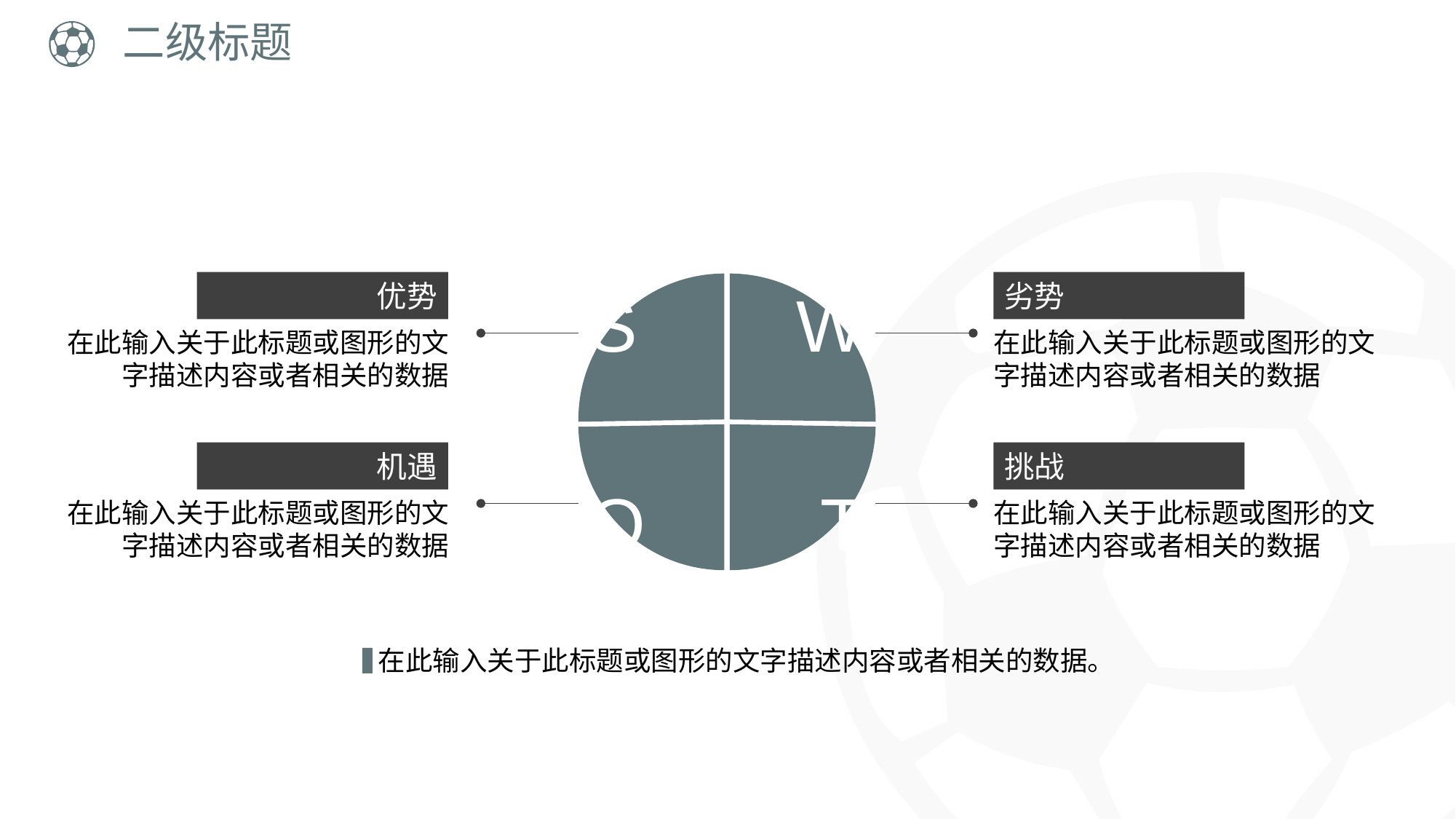

# 二级标题
优势
劣势
S
W
O
T
在此输入关于此标题或图形的文字描述内容或者相关的数据
在此输入关于此标题或图形的文字描述内容或者相关的数据
机遇
挑战
在此输入关于此标题或图形的文字描述内容或者相关的数据
在此输入关于此标题或图形的文字描述内容或者相关的数据
在此输入关于此标题或图形的文字描述内容或者相关的数据。